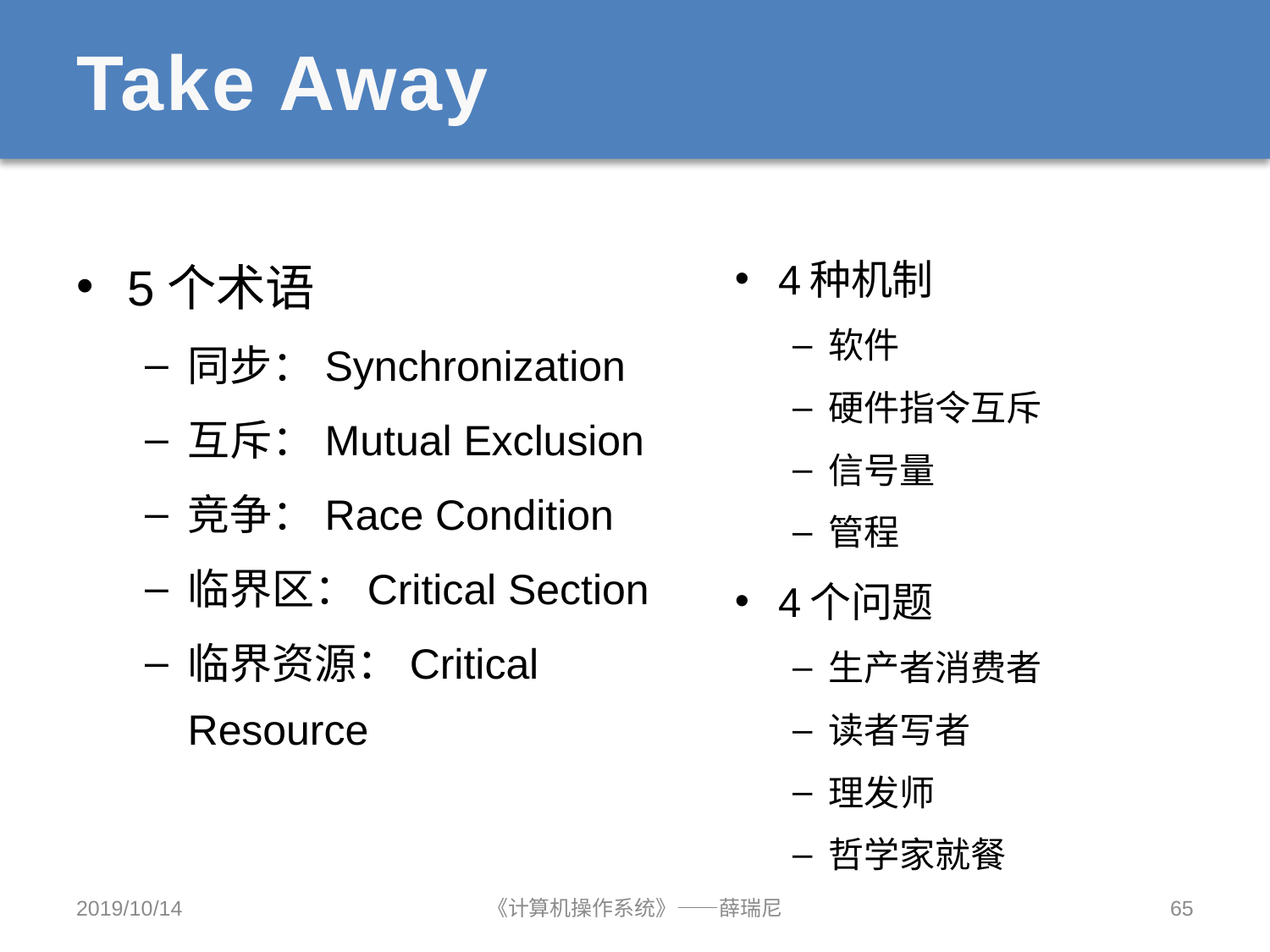

# Take Away
5个术语
同步：Synchronization
互斥：Mutual Exclusion
竞争：Race Condition
临界区：Critical Section
临界资源：Critical Resource
4种机制
软件
硬件指令互斥
信号量
管程
4个问题
生产者消费者
读者写者
理发师
哲学家就餐

2019/10/14
《计算机操作系统》——薛瑞尼
65